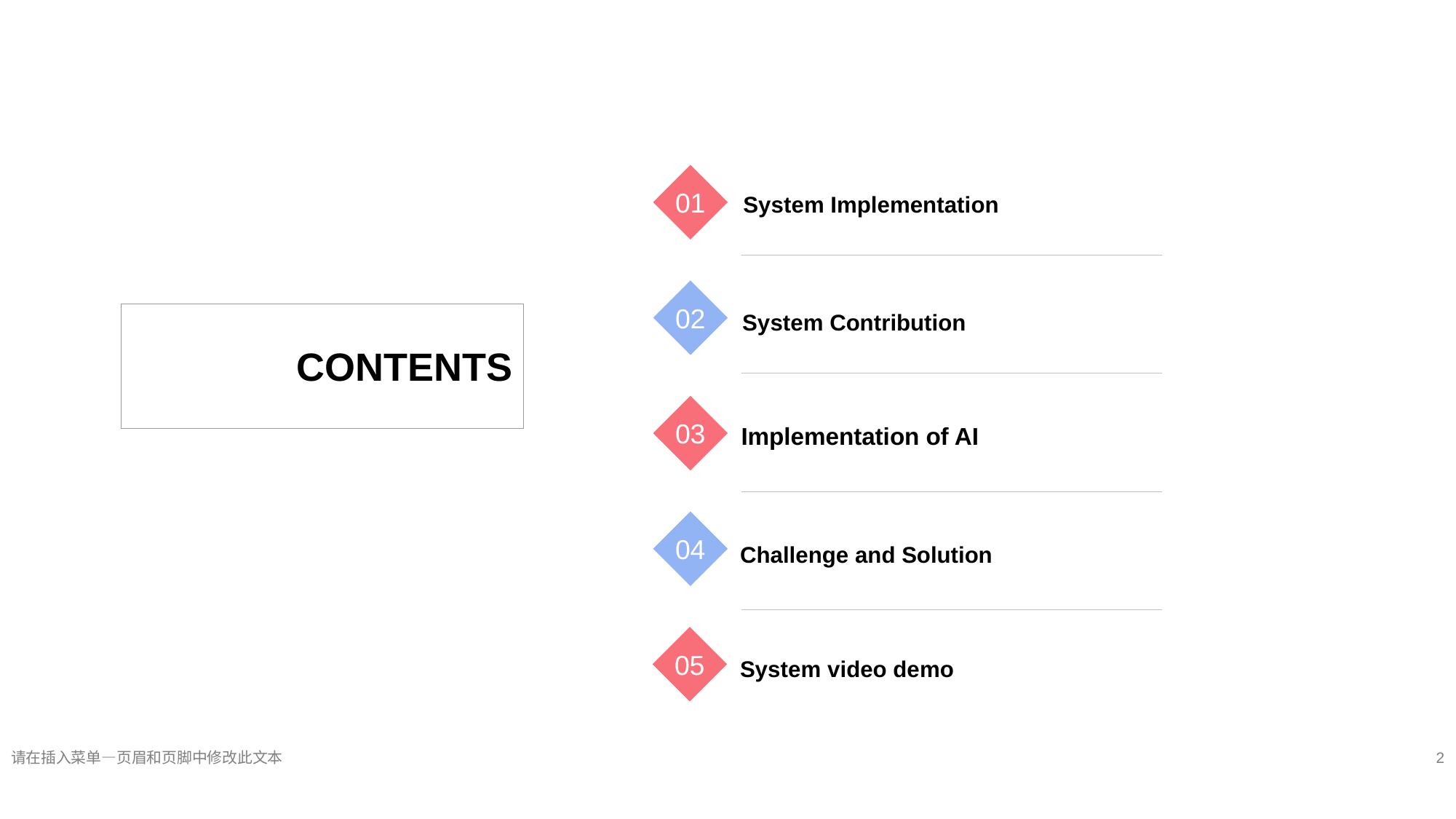

01
System Implementation
02
System Contribution
CONTENTS

03
Implementation of AI
04
Challenge and Solution
05
System video demo
请在插入菜单—页眉和页脚中修改此文本
2